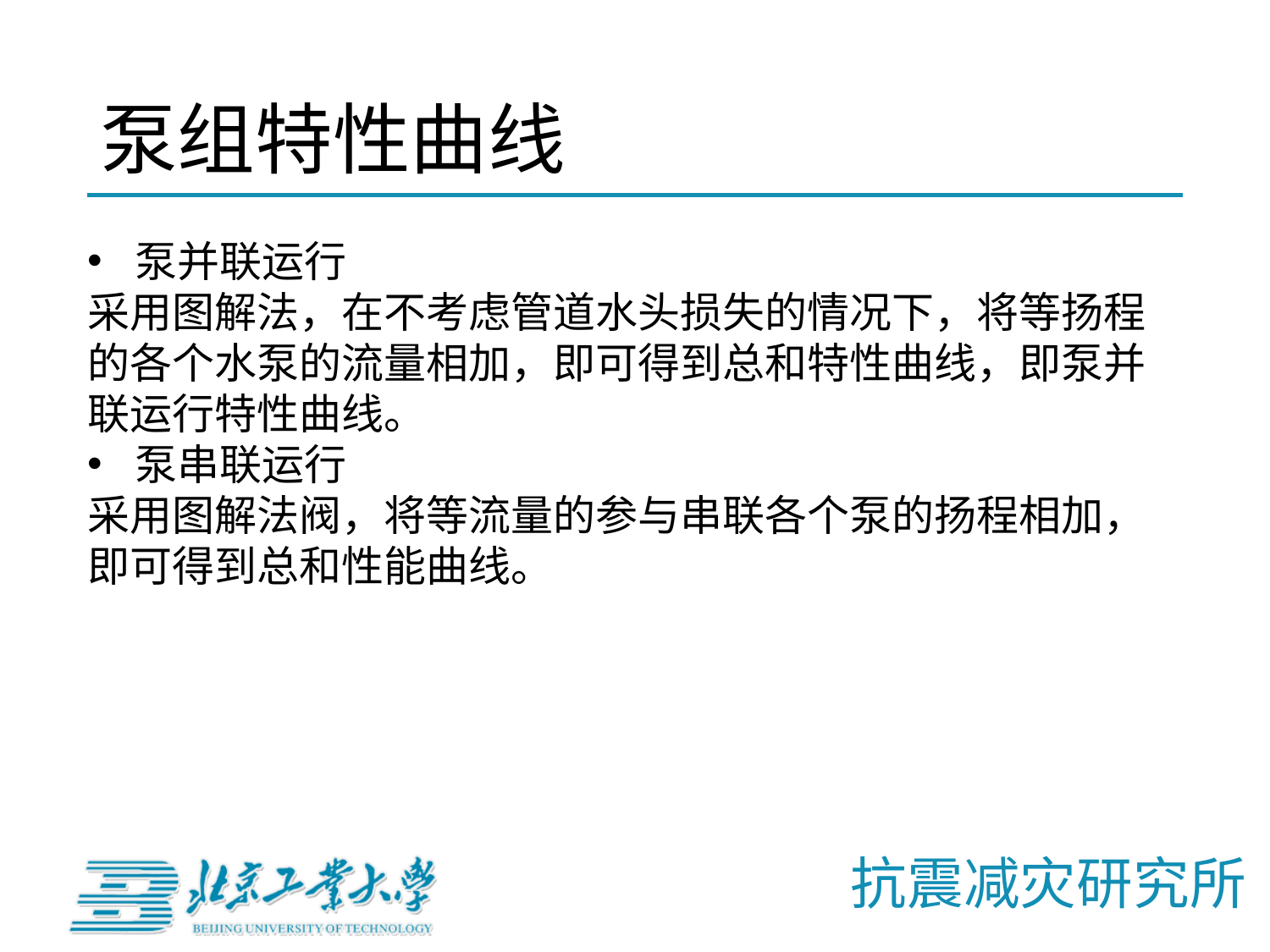

# 泵组特性曲线
泵并联运行
采用图解法，在不考虑管道水头损失的情况下，将等扬程的各个水泵的流量相加，即可得到总和特性曲线，即泵并联运行特性曲线。
泵串联运行
采用图解法阀，将等流量的参与串联各个泵的扬程相加，即可得到总和性能曲线。